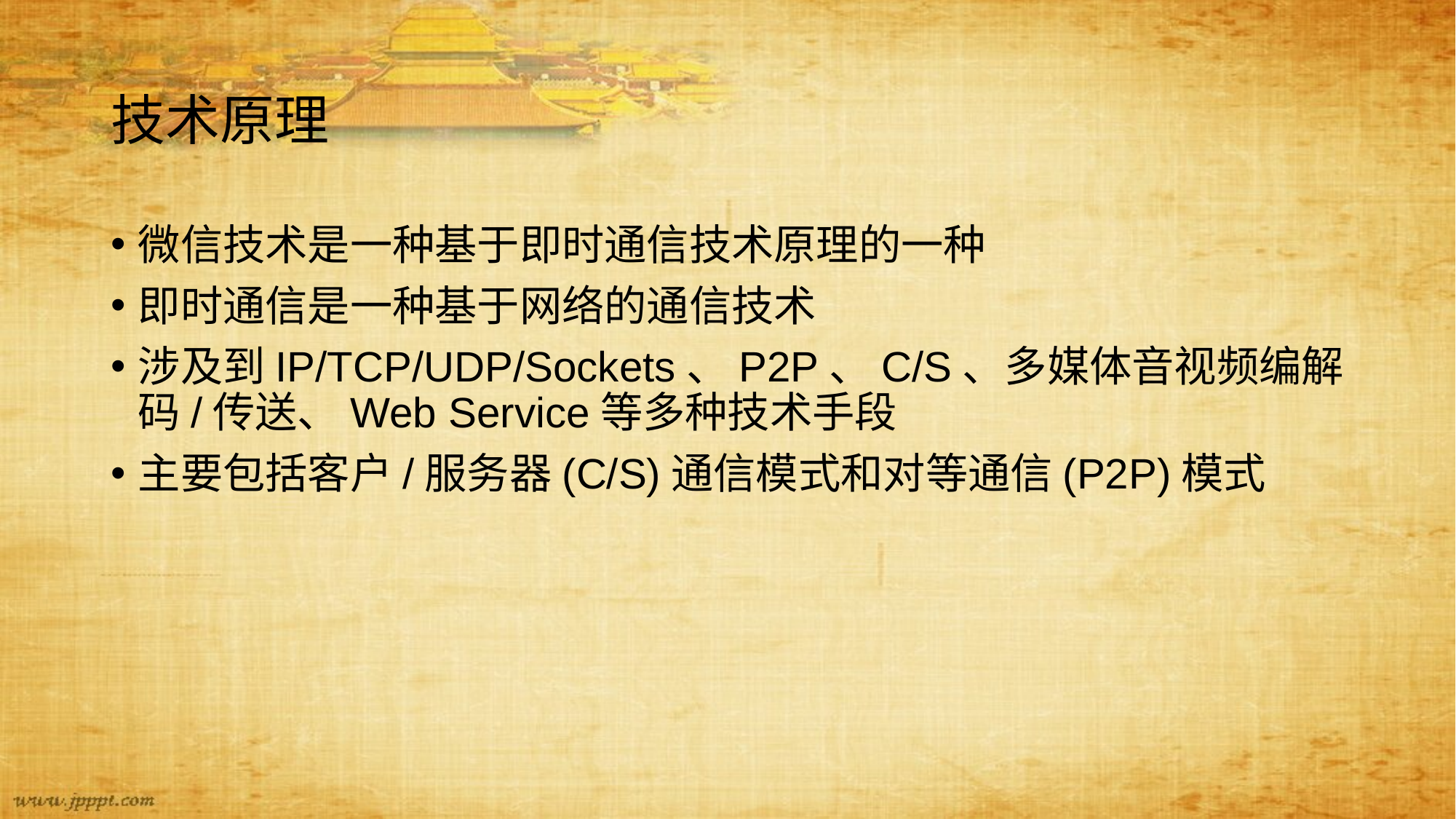

# 技术原理
微信技术是一种基于即时通信技术原理的一种
即时通信是一种基于网络的通信技术
涉及到IP/TCP/UDP/Sockets、P2P、C/S、多媒体音视频编解码/传送、Web Service等多种技术手段
主要包括客户/服务器(C/S)通信模式和对等通信(P2P)模式